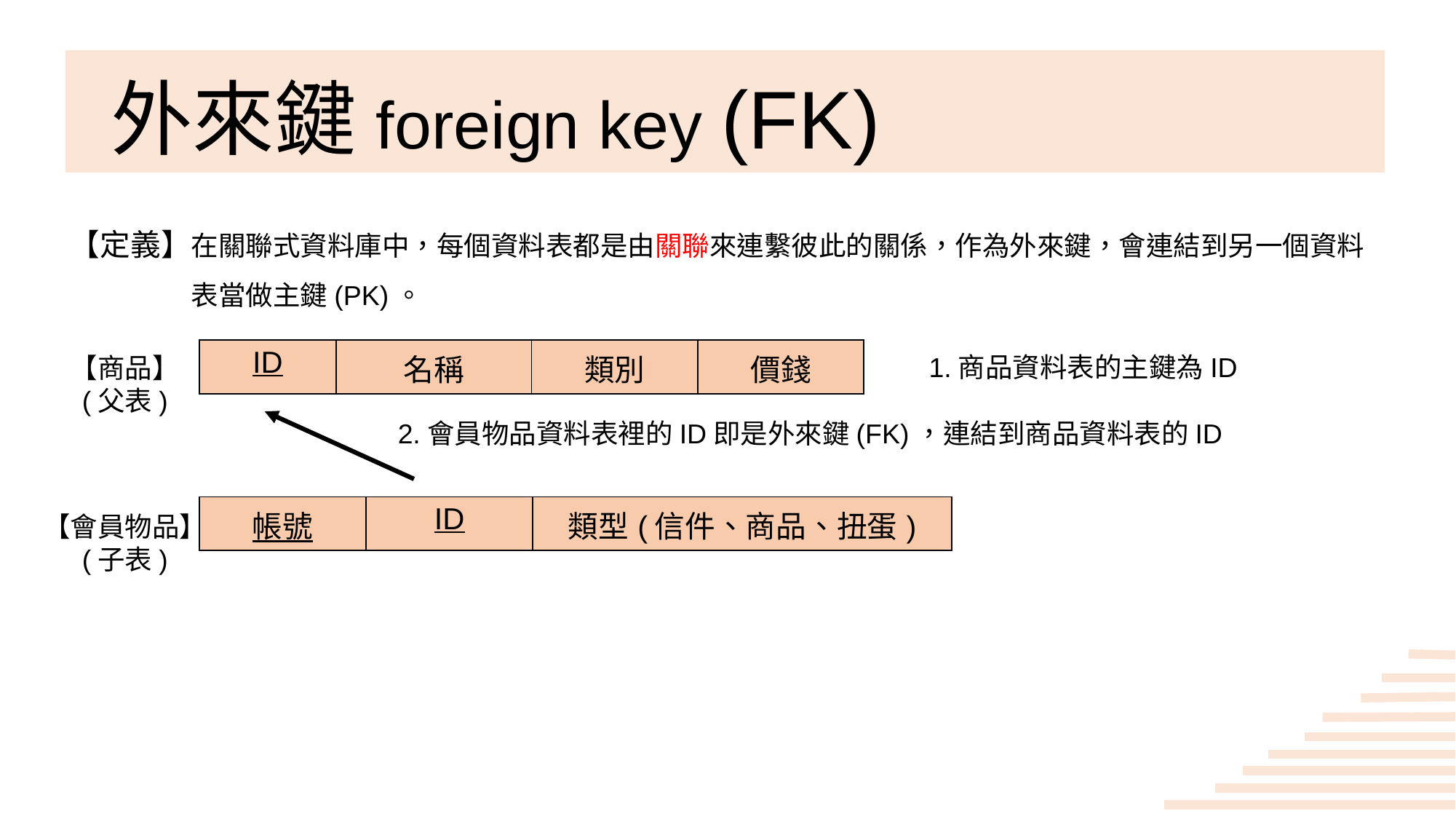

# 外來鍵foreign key (FK)
【定義】在關聯式資料庫中，每個資料表都是由關聯來連繫彼此的關係，作為外來鍵，會連結到另一個資料	  	  表當做主鍵(PK)。
| ID | 名稱 | 類別 | 價錢 |
| --- | --- | --- | --- |
1.商品資料表的主鍵為ID
【商品】
(父表)
2.會員物品資料表裡的ID即是外來鍵(FK)，連結到商品資料表的ID
| 帳號 | ID | 類型(信件、商品、扭蛋) |
| --- | --- | --- |
【會員物品】
(子表)